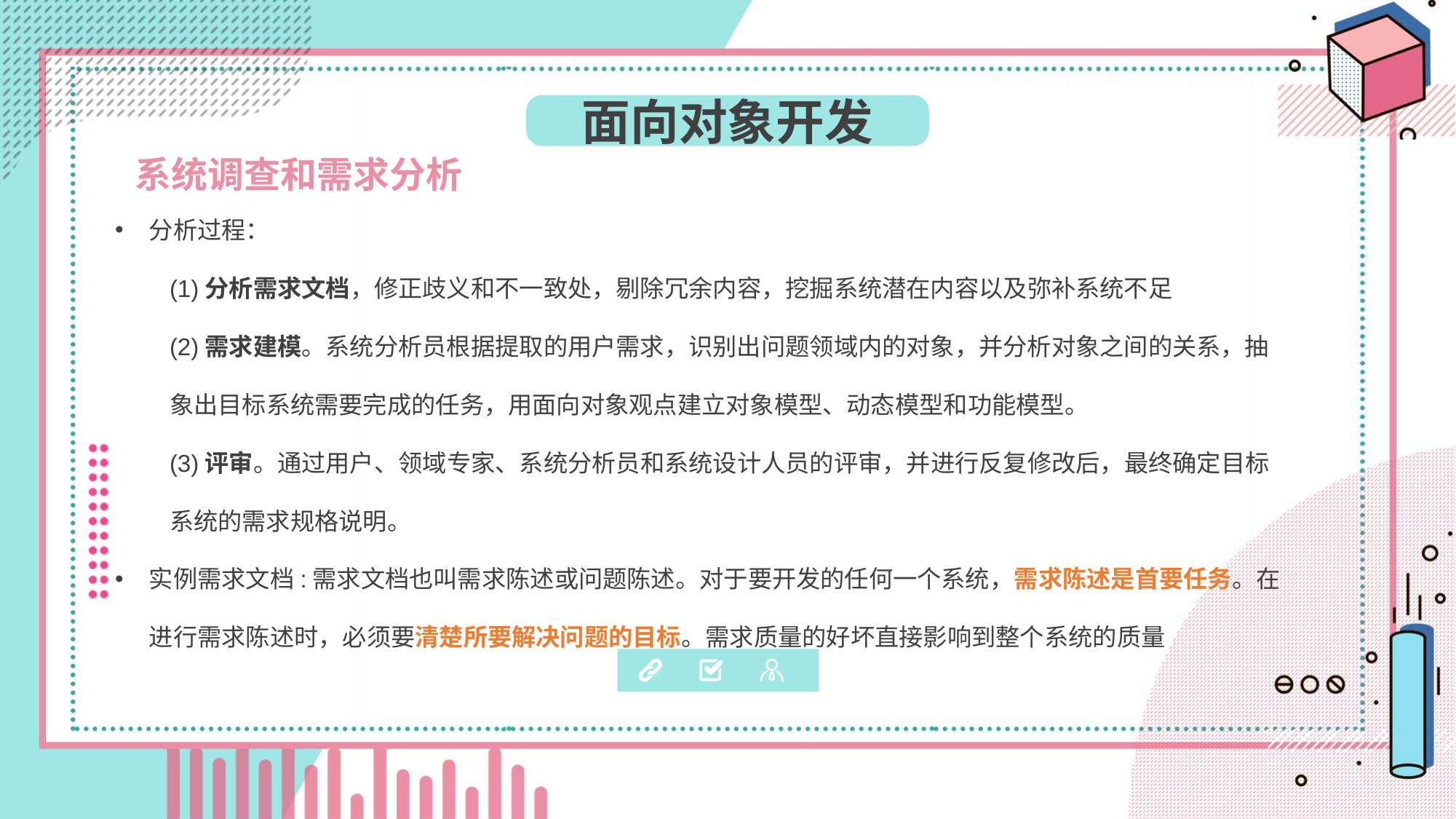

面向对象开发
系统调查和需求分析
分析过程：
(1)分析需求文档，修正歧义和不一致处，剔除冗余内容，挖掘系统潜在内容以及弥补系统不足
(2)需求建模。系统分析员根据提取的用户需求，识别出问题领域内的对象，并分析对象之间的关系，抽象出目标系统需要完成的任务，用面向对象观点建立对象模型、动态模型和功能模型。
(3)评审。通过用户、领域专家、系统分析员和系统设计人员的评审，并进行反复修改后，最终确定目标系统的需求规格说明。
实例需求文档:需求文档也叫需求陈述或问题陈述。对于要开发的任何一个系统，需求陈述是首要任务。在进行需求陈述时，必须要清楚所要解决问题的目标。需求质量的好坏直接影响到整个系统的质量